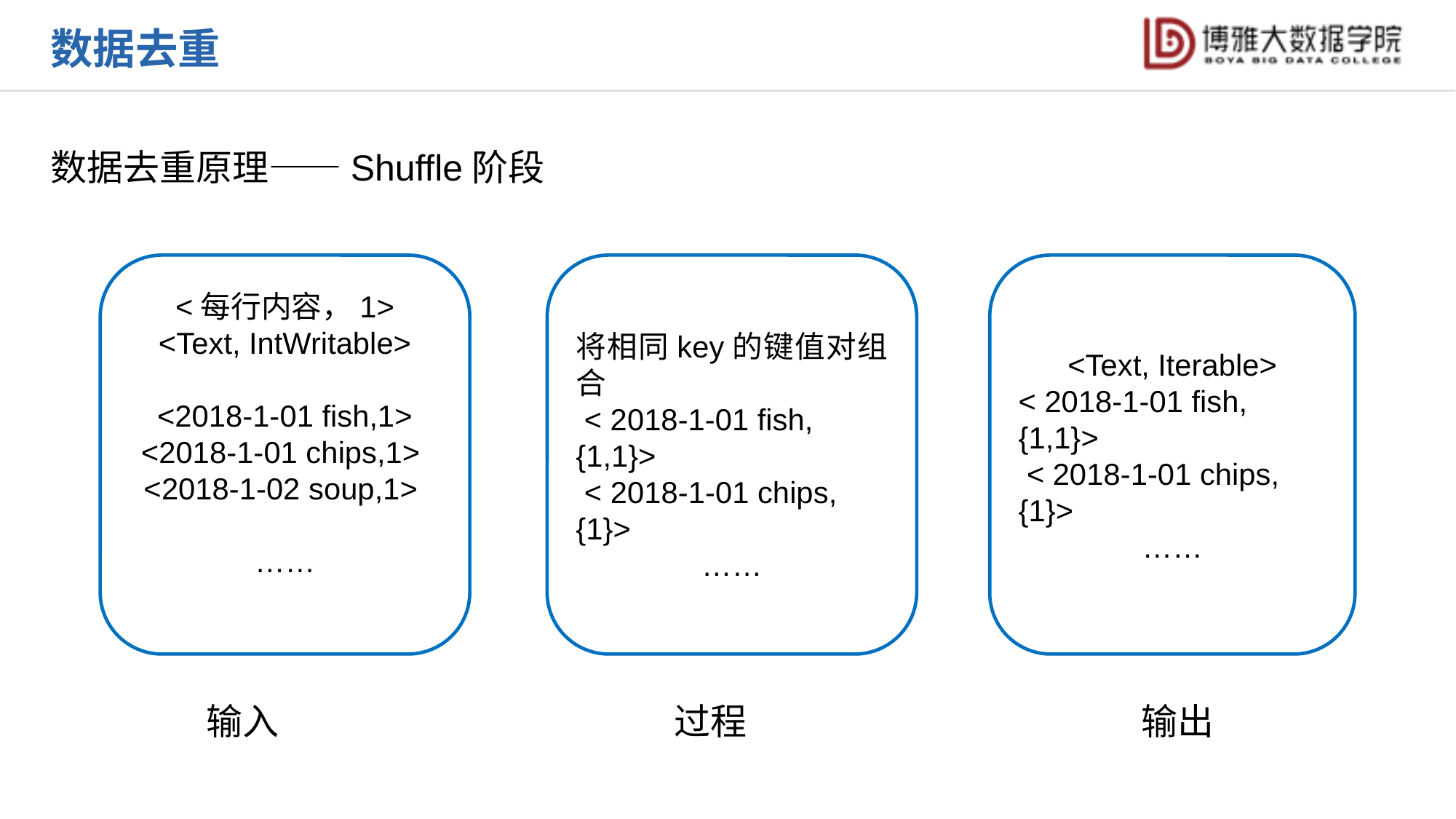

数据去重
数据去重原理——Shuffle阶段

<每行内容，1>
<Text, IntWritable>

<2018-1-01 fish,1>
<2018-1-01 chips,1>
<2018-1-02 soup,1>

……

将相同key的键值对组合
 < 2018-1-01 fish, {1,1}>
 < 2018-1-01 chips, {1}>
……
<Text, Iterable>
< 2018-1-01 fish, {1,1}>
 < 2018-1-01 chips, {1}>
……
输出
过程
输入